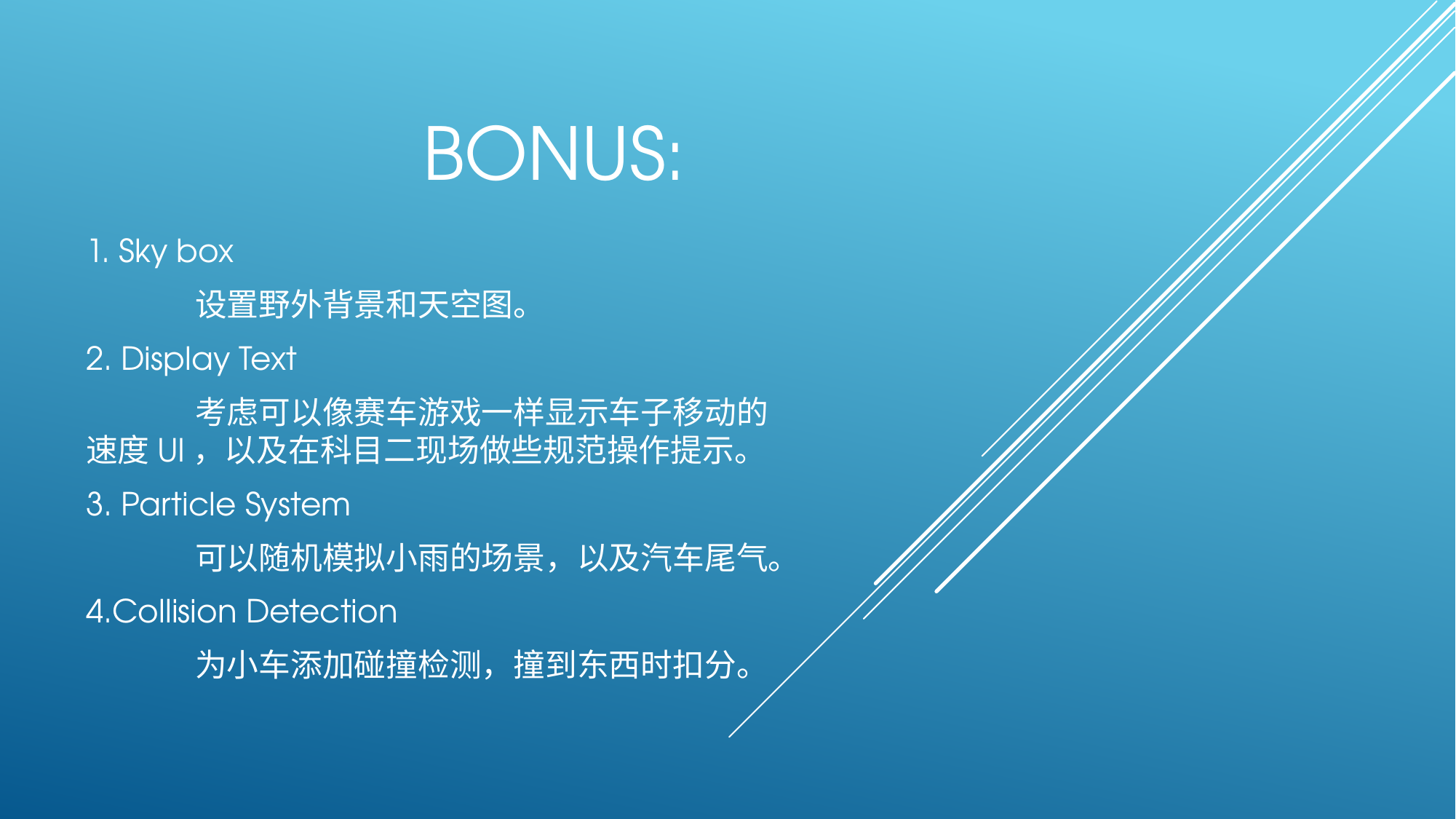

Bonus:
1. Sky box
	设置野外背景和天空图。
2. Display Text
	考虑可以像赛车游戏一样显示车子移动的速度UI，以及在科目二现场做些规范操作提示。
3. Particle System
	可以随机模拟小雨的场景，以及汽车尾气。
4.Collision Detection
	为小车添加碰撞检测，撞到东西时扣分。